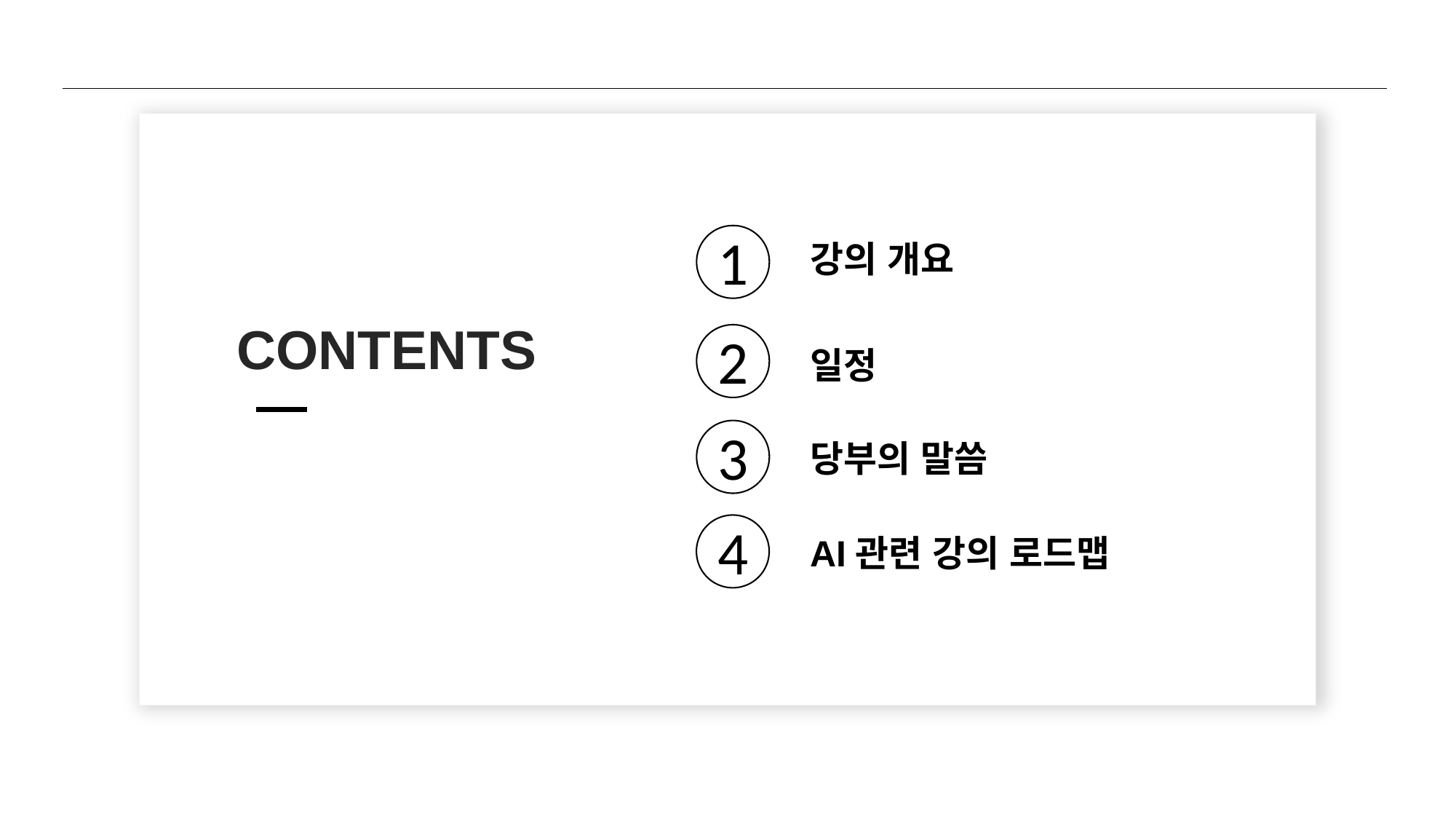

1

강의 개요
CONTENTS
2

일정
3

당부의 말씀
4

AI관련 강의 로드맵